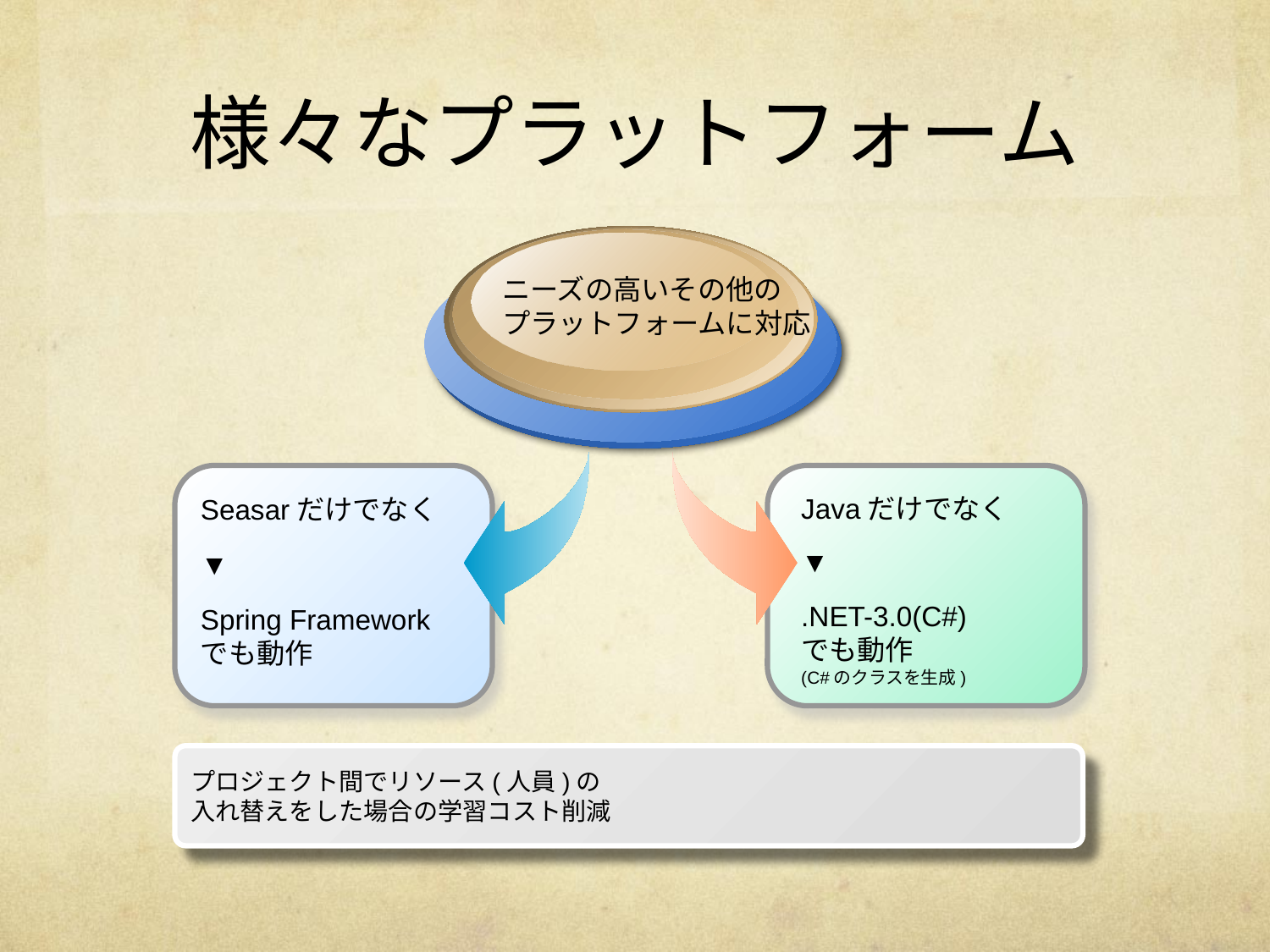

# 様々なプラットフォーム

ニーズの高いその他の
プラットフォームに対応

Javaだけでなく

▼

.NET-3.0(C#)
でも動作
(C#のクラスを生成)

Seasarだけでなく

▼

Spring Framework
でも動作
プロジェクト間でリソース(人員)の
入れ替えをした場合の学習コスト削減